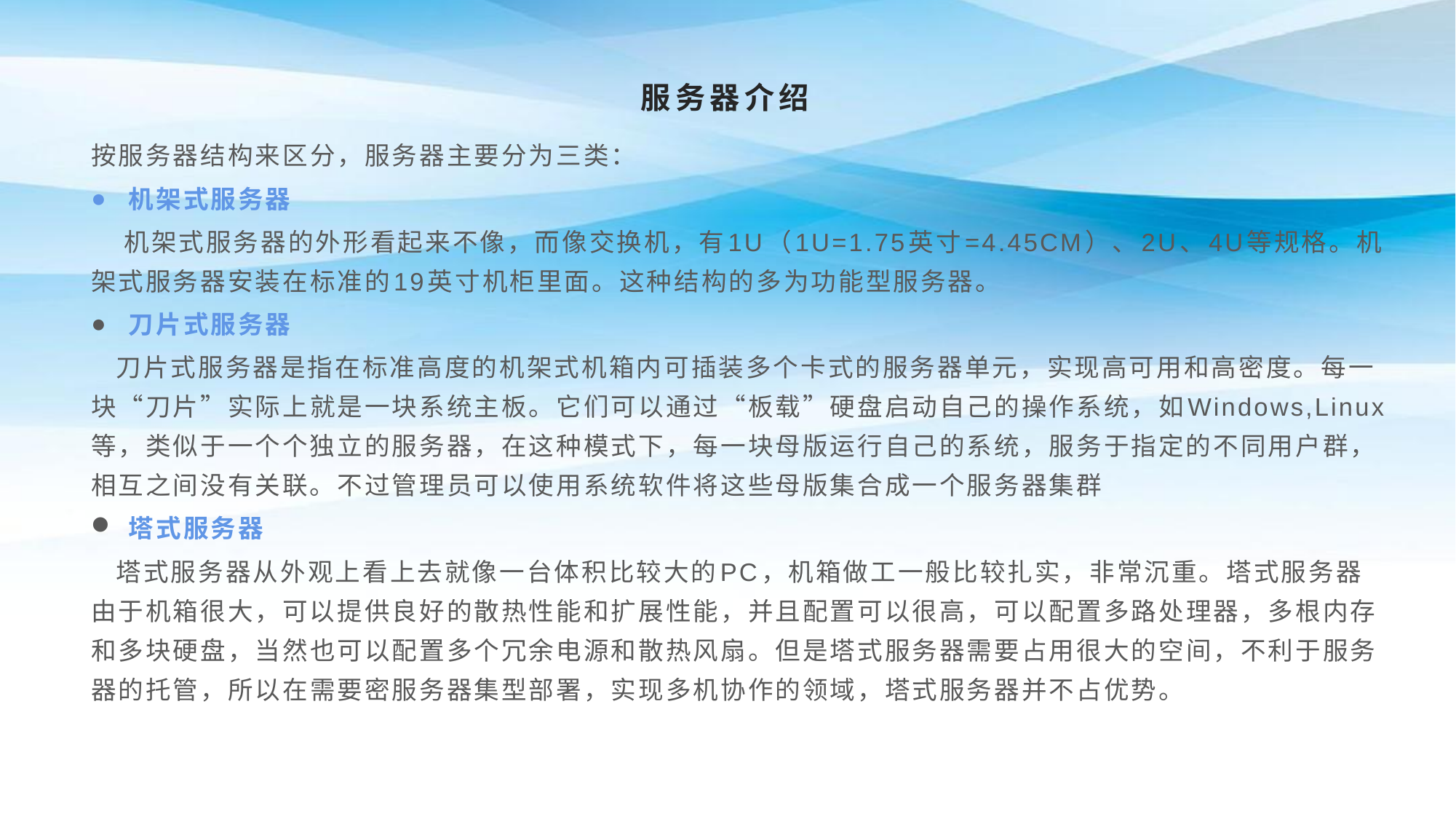

# 服务器介绍
按服务器结构来区分，服务器主要分为三类：
 机架式服务器
    机架式服务器的外形看起来不像，而像交换机，有1U（1U=1.75英寸=4.45CM）、2U、4U等规格。机架式服务器安装在标准的19英寸机柜里面。这种结构的多为功能型服务器。
 刀片式服务器
   刀片式服务器是指在标准高度的机架式机箱内可插装多个卡式的服务器单元，实现高可用和高密度。每一块“刀片”实际上就是一块系统主板。它们可以通过“板载”硬盘启动自己的操作系统，如Windows,Linux等，类似于一个个独立的服务器，在这种模式下，每一块母版运行自己的系统，服务于指定的不同用户群，相互之间没有关联。不过管理员可以使用系统软件将这些母版集合成一个服务器集群
 塔式服务器
   塔式服务器从外观上看上去就像一台体积比较大的PC，机箱做工一般比较扎实，非常沉重。塔式服务器由于机箱很大，可以提供良好的散热性能和扩展性能，并且配置可以很高，可以配置多路处理器，多根内存和多块硬盘，当然也可以配置多个冗余电源和散热风扇。但是塔式服务器需要占用很大的空间，不利于服务器的托管，所以在需要密服务器集型部署，实现多机协作的领域，塔式服务器并不占优势。